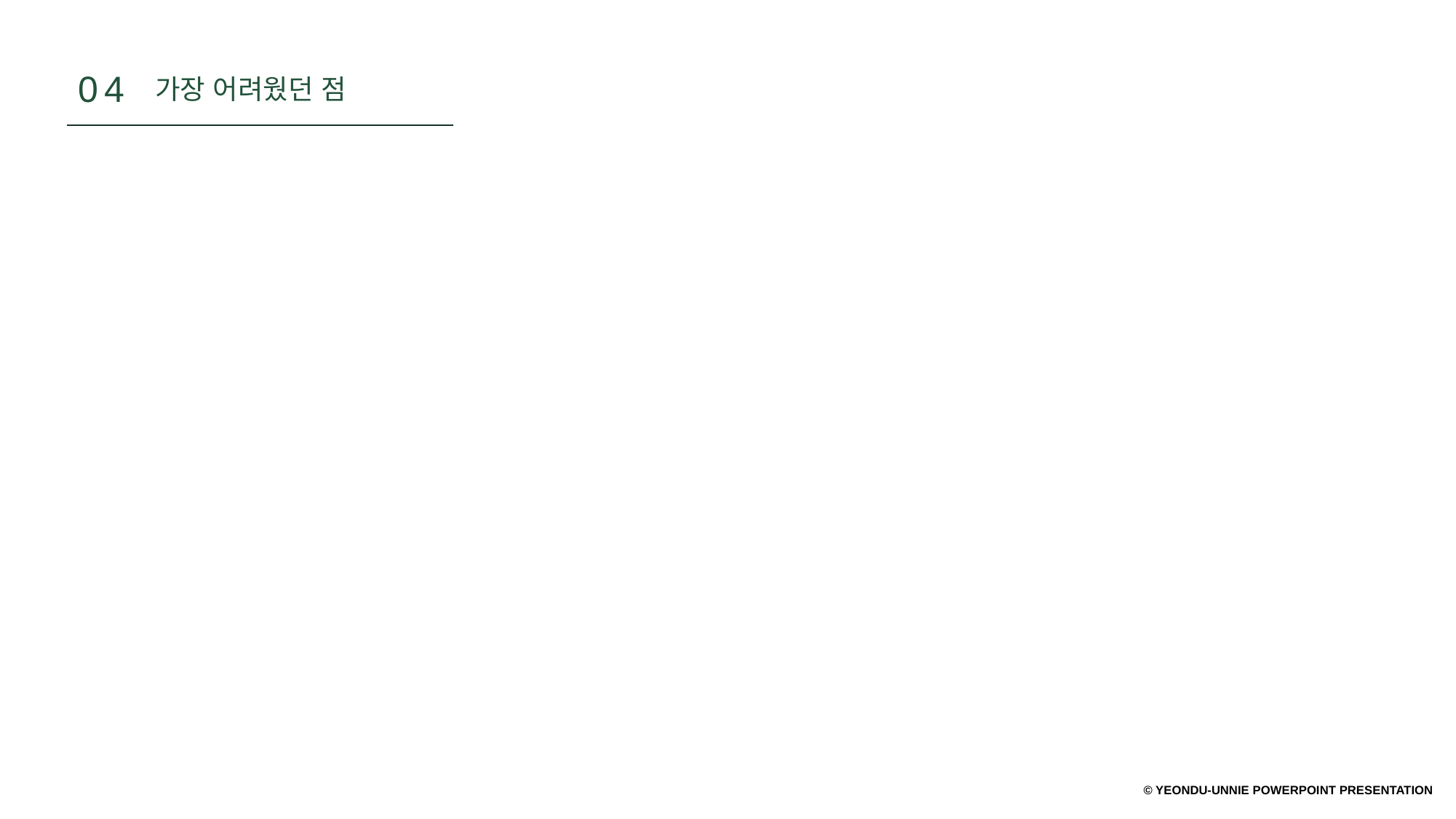

0 4
가장 어려웠던 점
© YEONDU-UNNIE POWERPOINT PRESENTATION